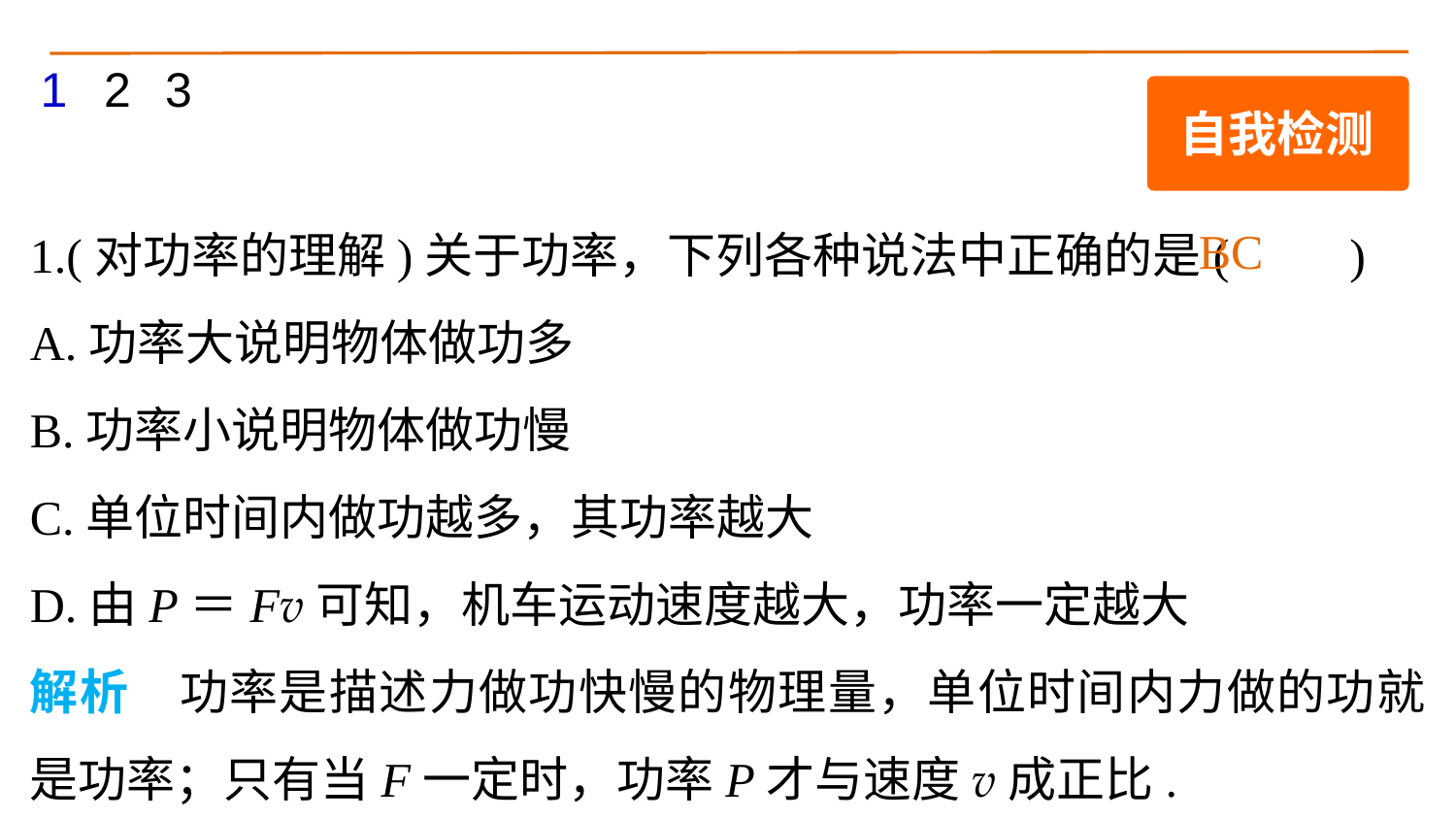

1
2
3

自我检测
1.(对功率的理解)关于功率，下列各种说法中正确的是(　　)
A.功率大说明物体做功多
B.功率小说明物体做功慢
C.单位时间内做功越多，其功率越大
D.由P＝Fv可知，机车运动速度越大，功率一定越大
解析　功率是描述力做功快慢的物理量，单位时间内力做的功就是功率；只有当F一定时，功率P才与速度v成正比.
BC